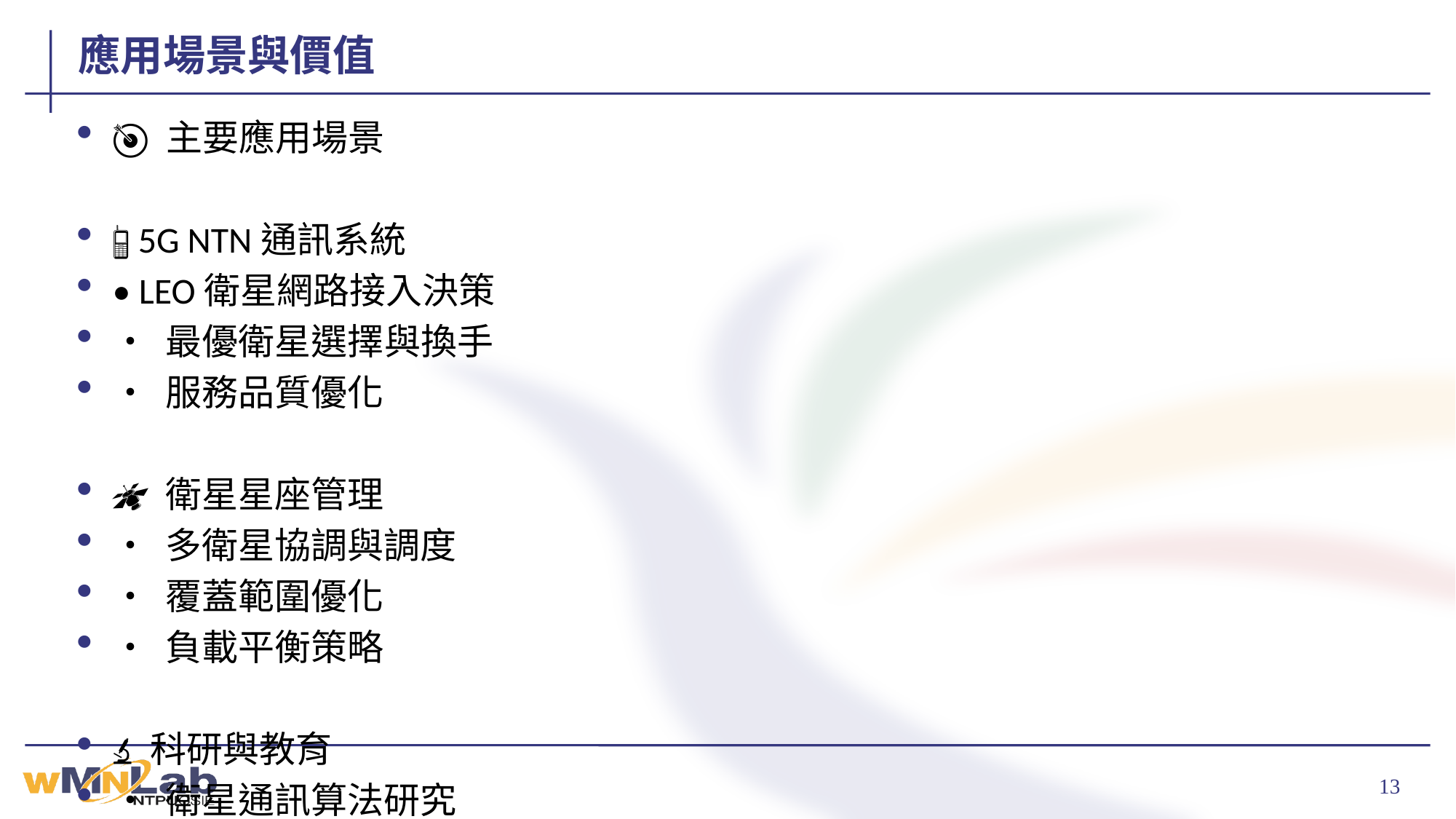

# 應用場景與價值
🎯 主要應用場景

📱 5G NTN通訊系統
• LEO衛星網路接入決策
• 最優衛星選擇與換手
• 服務品質優化

🛰️ 衛星星座管理
• 多衛星協調與調度
• 覆蓋範圍優化
• 負載平衡策略

🔬 科研與教育
• 衛星通訊算法研究
• LEO系統性能分析
• 學術論文支撐數據

📊 商業價值
• 通訊品質提升: >20%
• 系統容量增加: >30%
• 運營成本降低: >15%
• 開發時程縮短: >50%

🏆 技術領先性
• 首個完整六階段處理系統
• 學術級品質工業級性能
• 開源可複製驗證